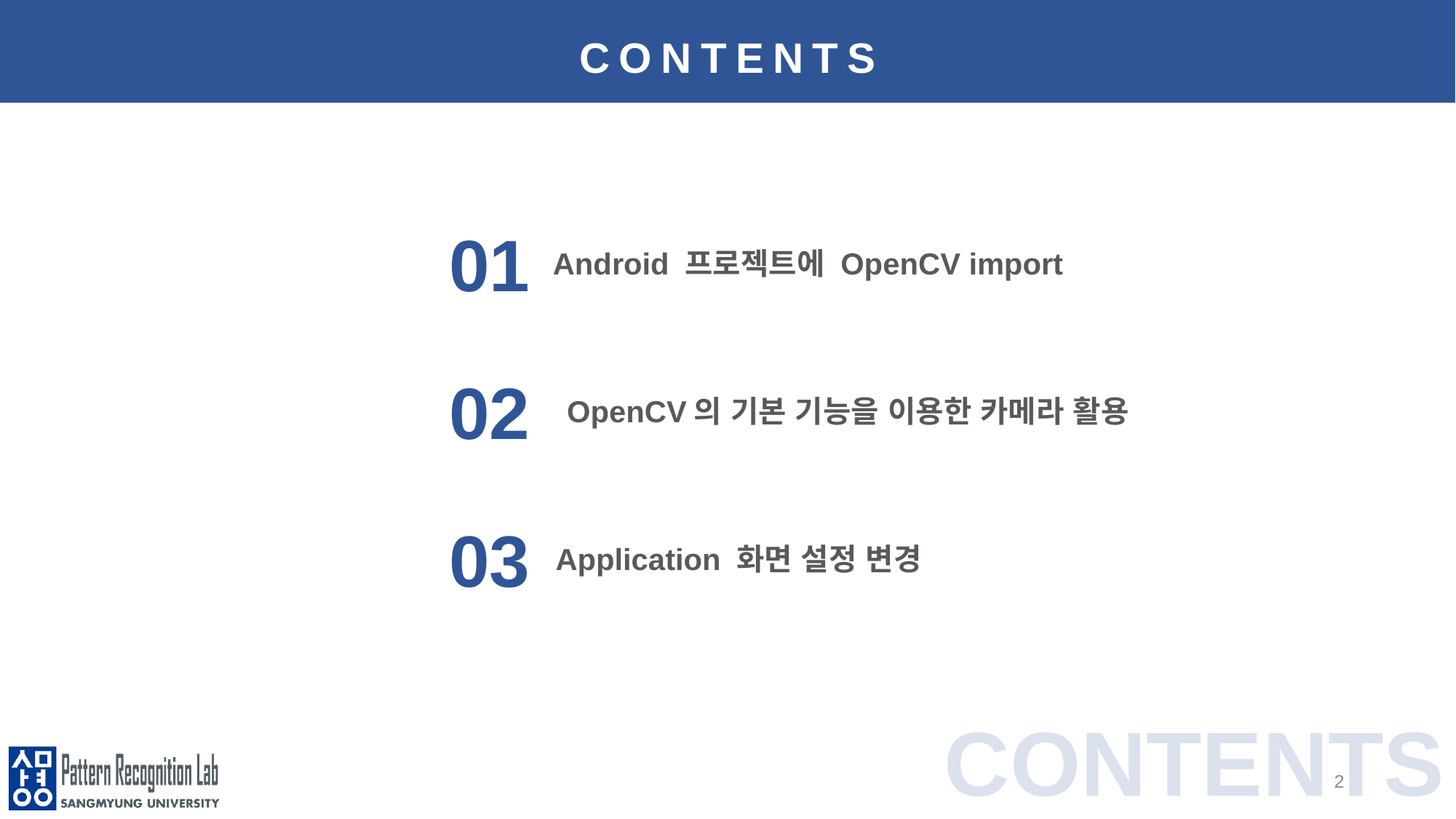

CONTENTS
01
Android 프로젝트에 OpenCV import
02
OpenCV의 기본 기능을 이용한 카메라 활용
03
Application 화면 설정 변경
CONTENTS
2